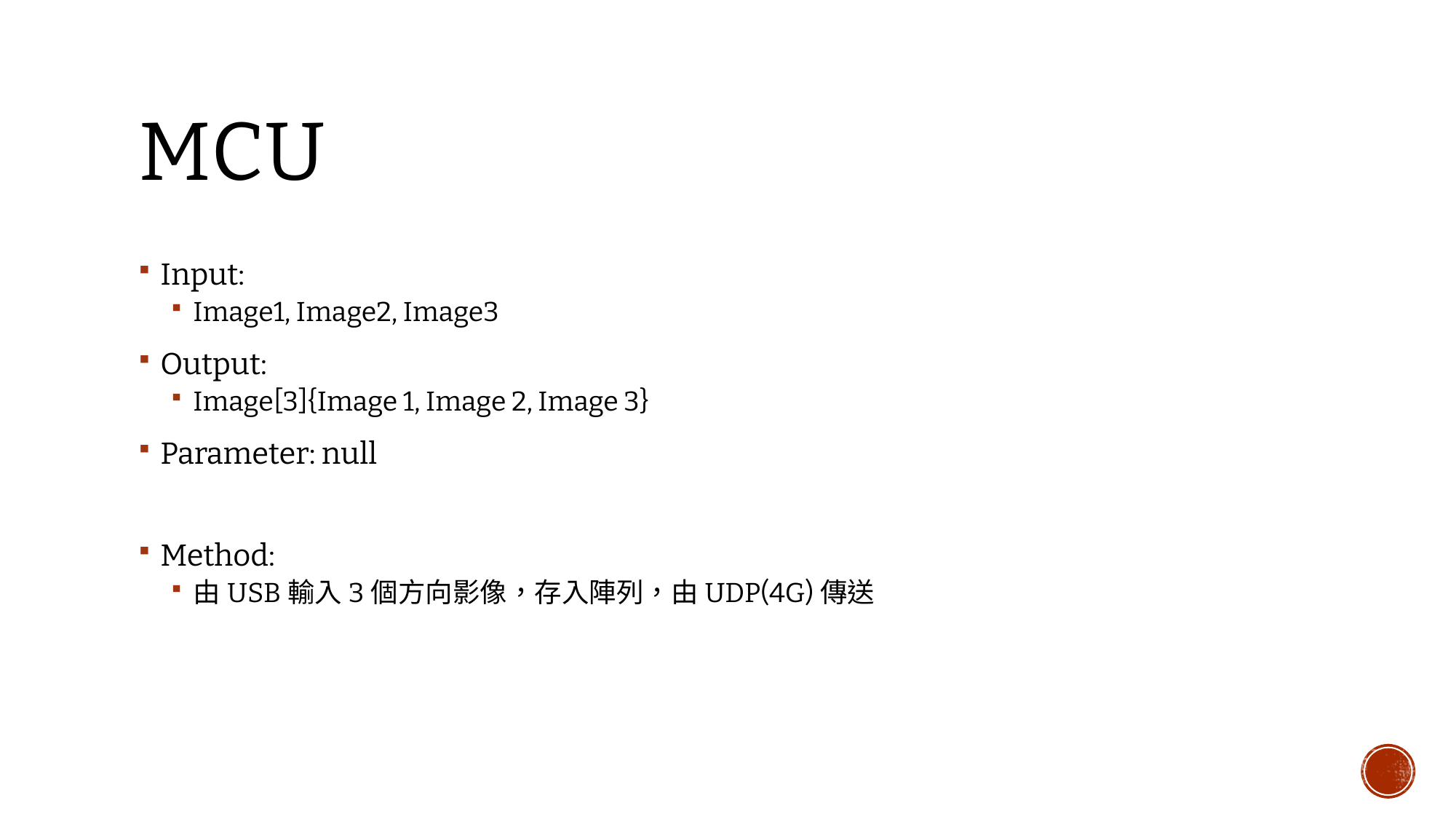

# mcu
Input:
Image1, Image2, Image3
Output:
Image[3]{Image 1, Image 2, Image 3}
Parameter: null

Method:
由USB輸入3個方向影像，存入陣列，由UDP(4G)傳送